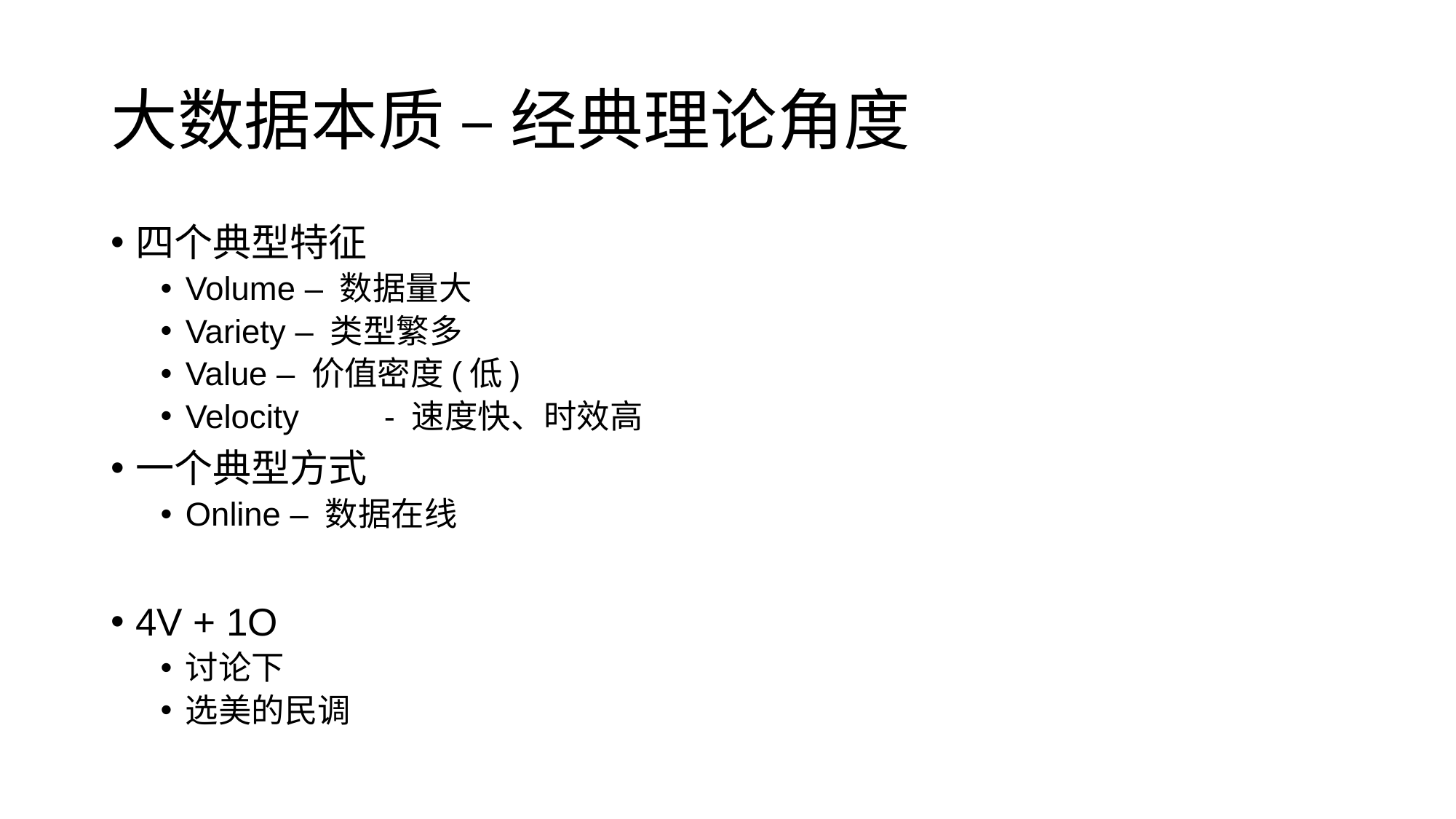

# 大数据本质 – 经典理论角度
四个典型特征
Volume – 数据量大
Variety – 类型繁多
Value – 价值密度(低)
Velocity	- 速度快、时效高
一个典型方式
Online – 数据在线

4V + 1O
讨论下
选美的民调